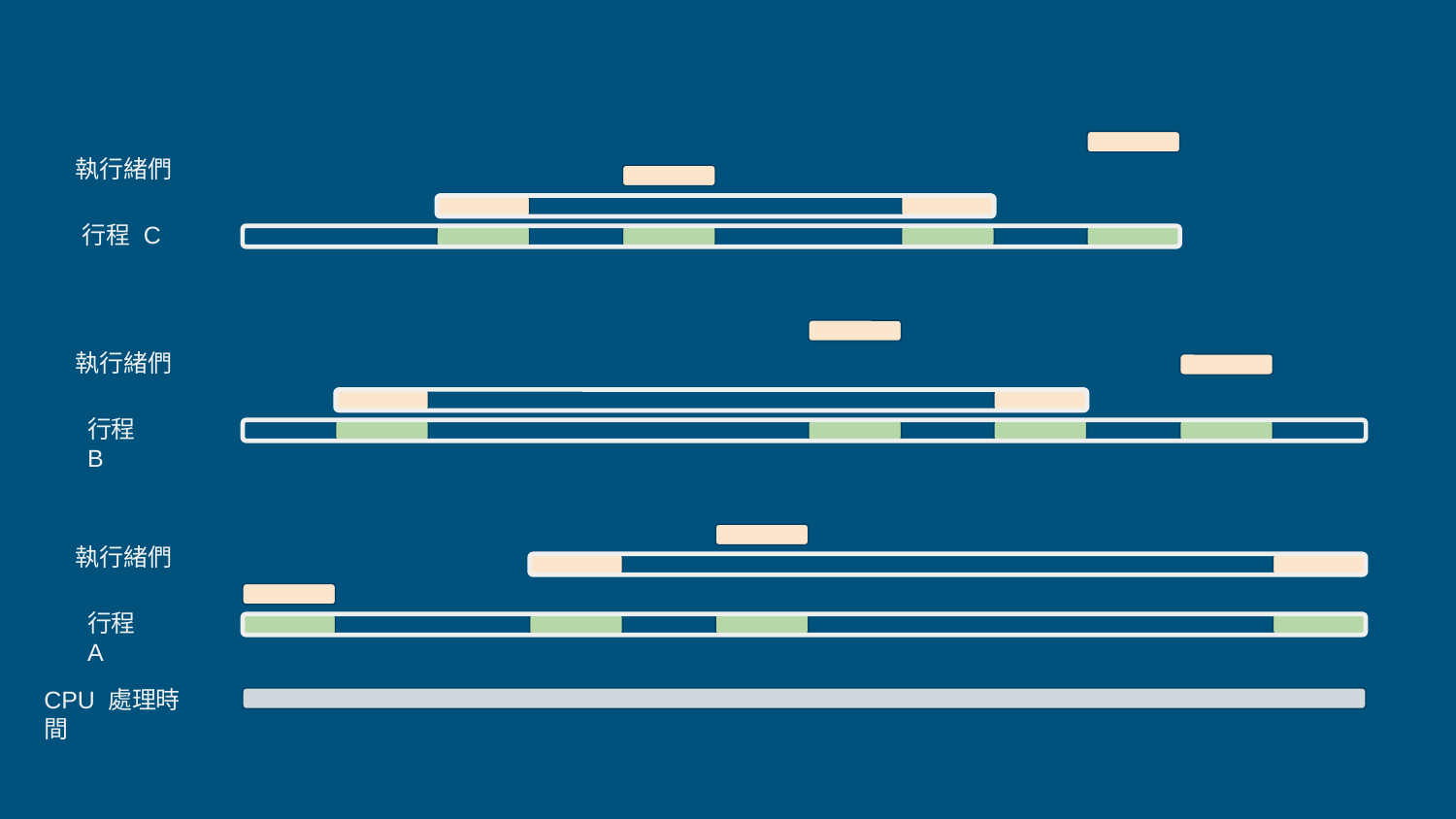

執行緒們

行程 C

執行緒們

行程 B

執行緒們

行程 A

CPU 處理時間